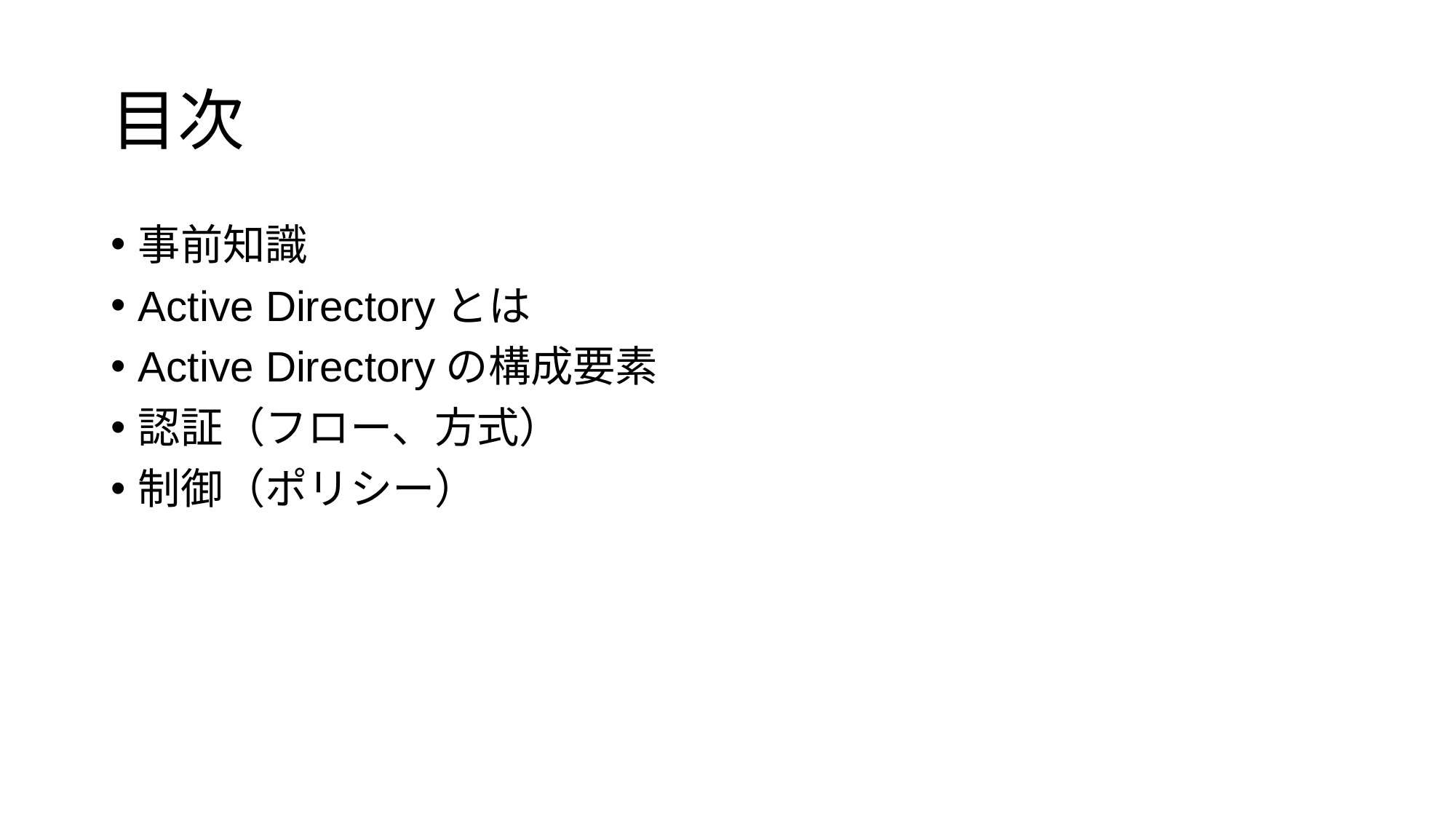

# 目次
事前知識
Active Directoryとは
Active Directoryの構成要素
認証（フロー、方式）
制御（ポリシー）